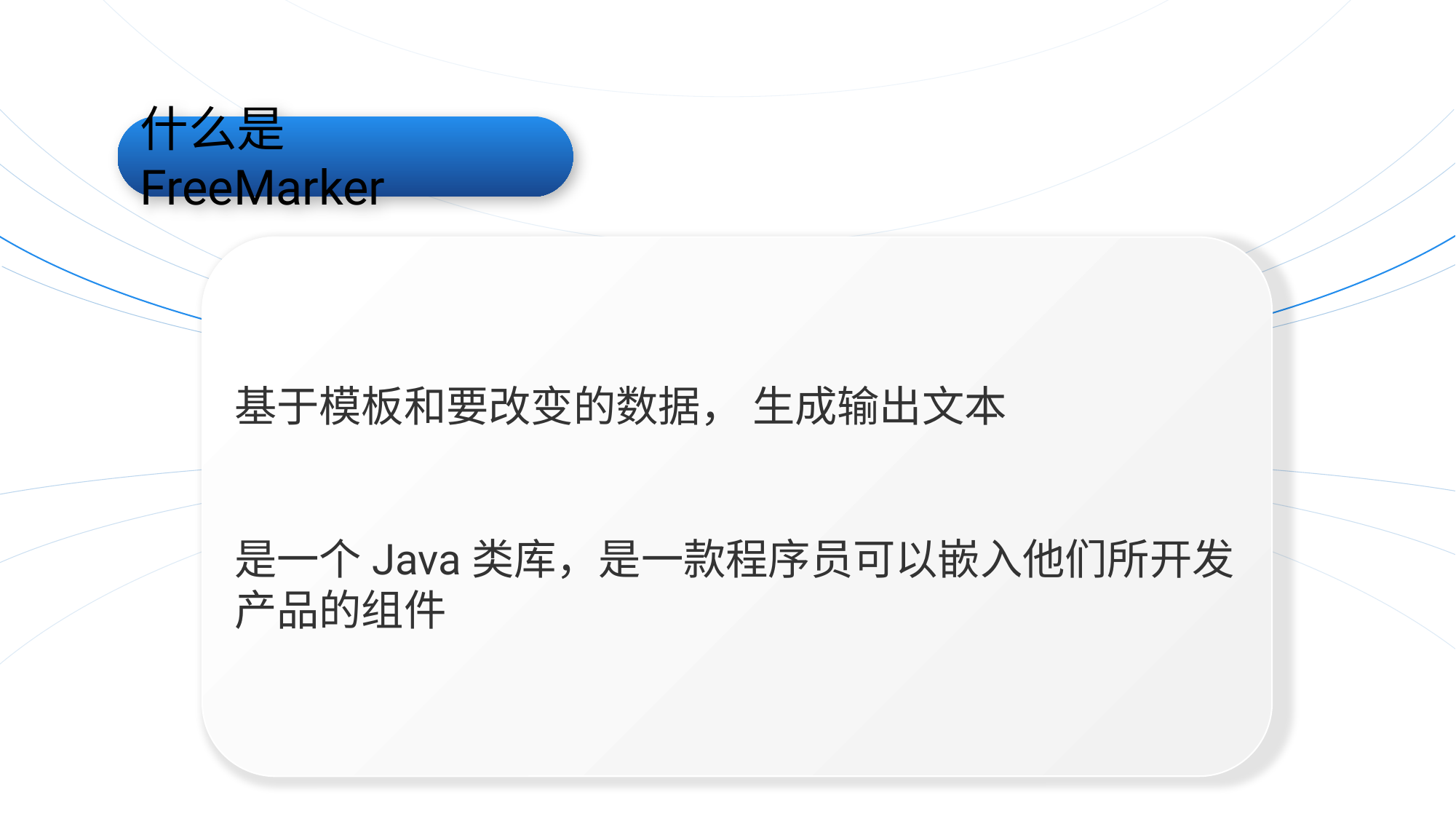

什么是 FreeMarker
基于模板和要改变的数据， 生成输出文本

是一个Java类库，是一款程序员可以嵌入他们所开发产品的组件